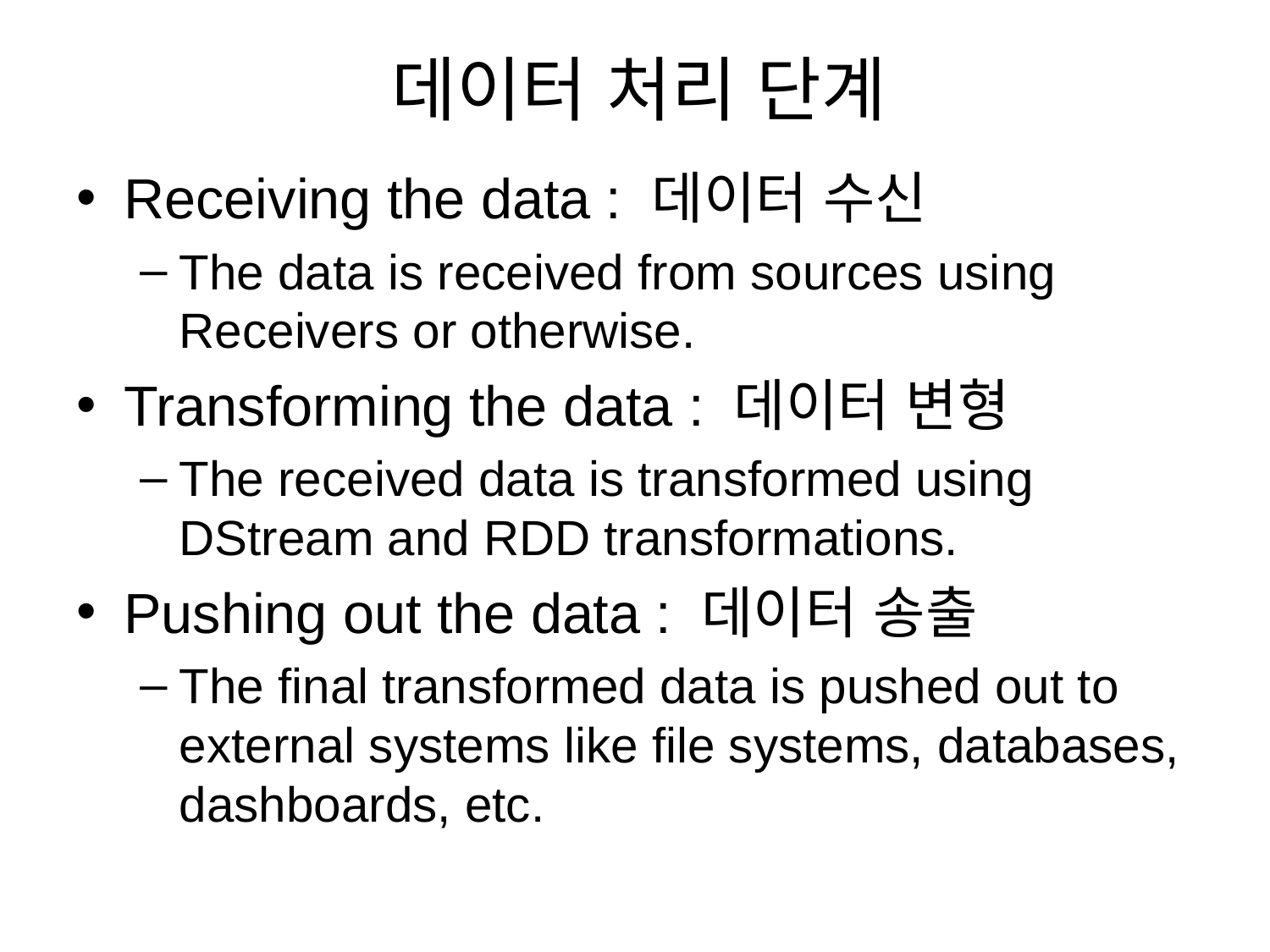

# 데이터 처리 단계
Receiving the data : 데이터 수신
The data is received from sources using Receivers or otherwise.
Transforming the data : 데이터 변형
The received data is transformed using DStream and RDD transformations.
Pushing out the data : 데이터 송출
The final transformed data is pushed out to external systems like file systems, databases, dashboards, etc.